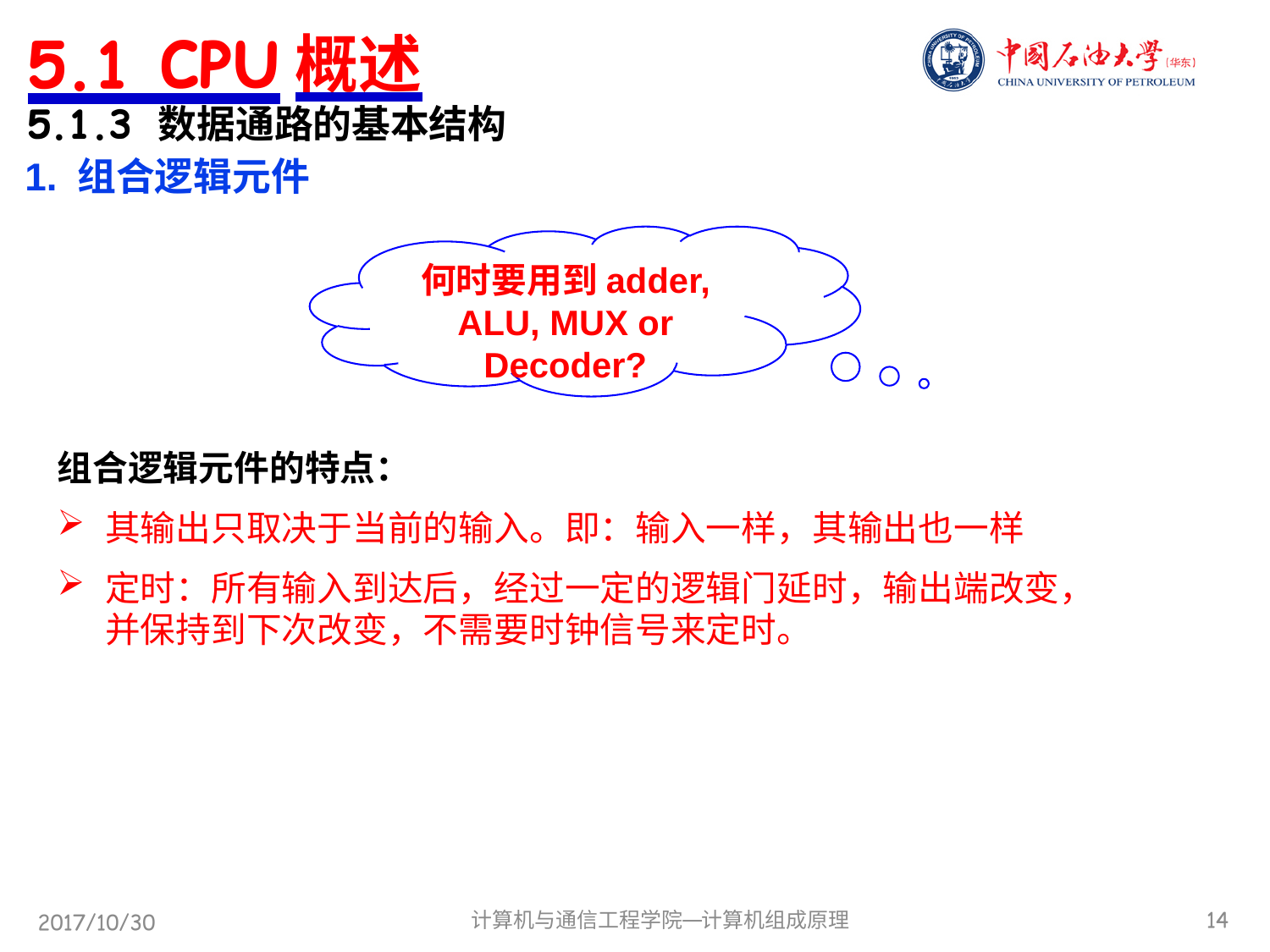

# 5.1 CPU概述
5.1.3 数据通路的基本结构

1. 组合逻辑元件
何时要用到adder, ALU, MUX or Decoder?
组合逻辑元件的特点：
其输出只取决于当前的输入。即：输入一样，其输出也一样
定时：所有输入到达后，经过一定的逻辑门延时，输出端改变，并保持到下次改变，不需要时钟信号来定时。
计算机与通信工程学院—计算机组成原理
14
2017/10/30